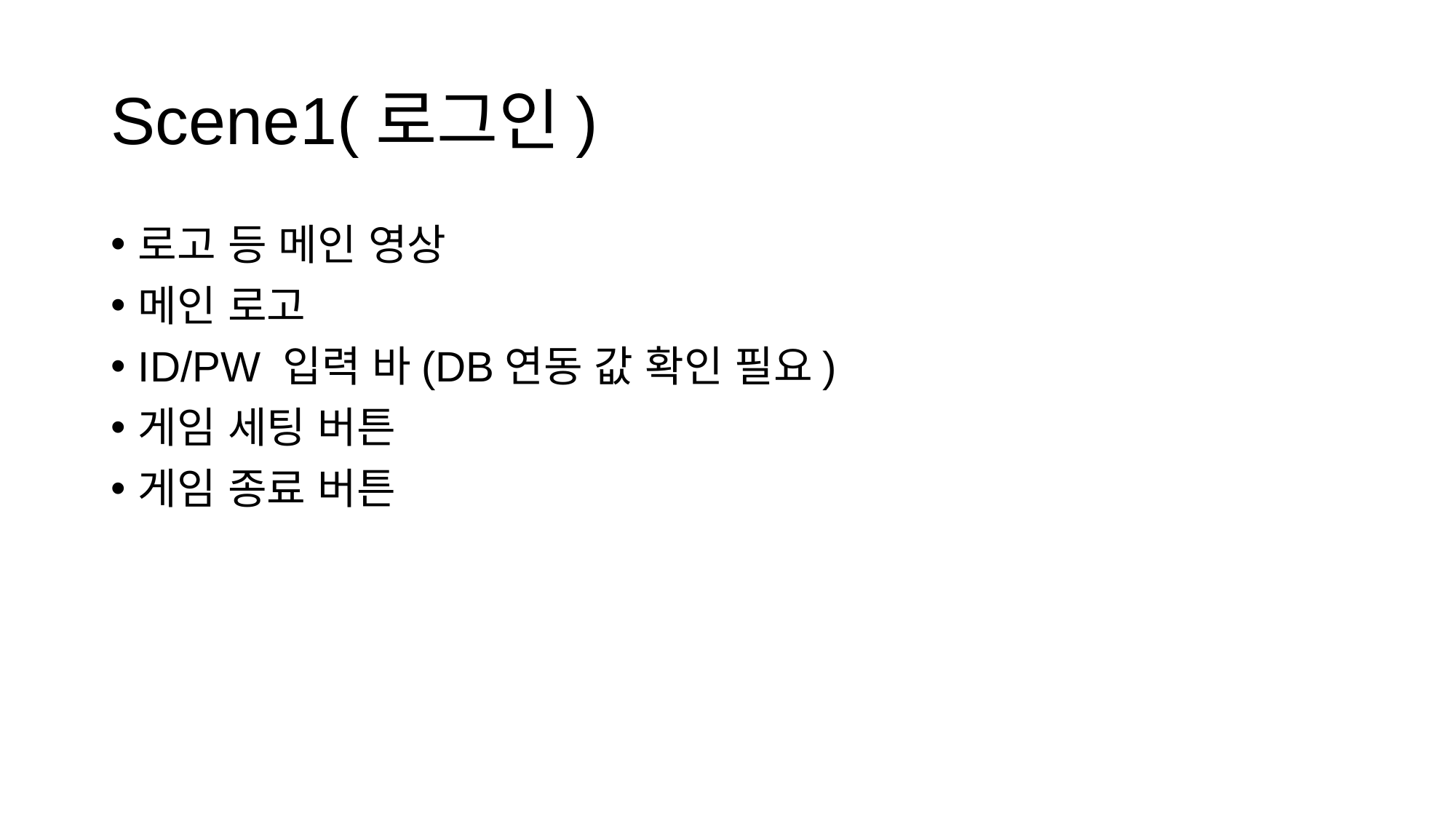

# Scene1(로그인)
로고 등 메인 영상
메인 로고
ID/PW 입력 바(DB연동 값 확인 필요)
게임 세팅 버튼
게임 종료 버튼